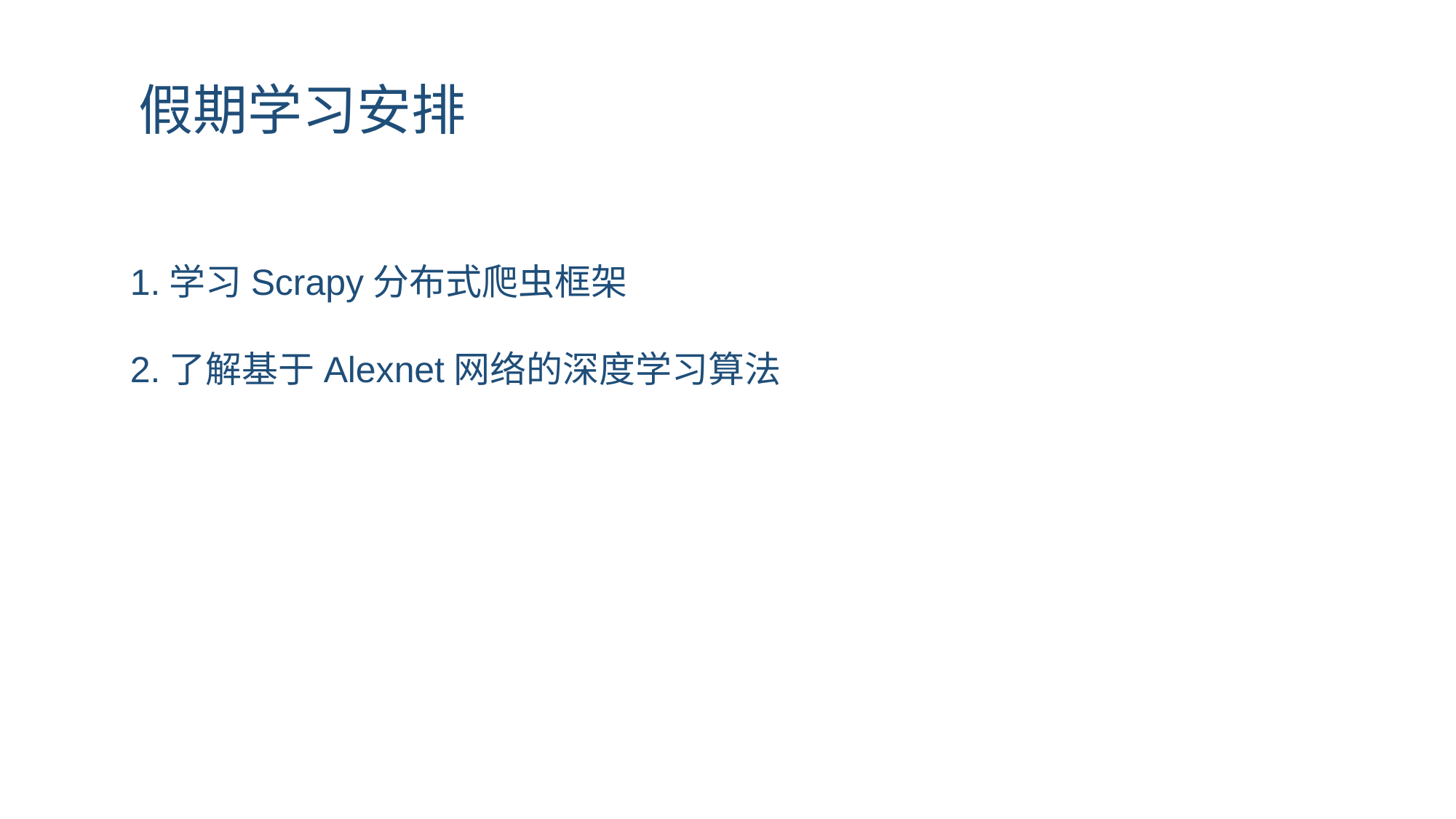

假期学习安排
1.学习Scrapy分布式爬虫框架

2.了解基于Alexnet网络的深度学习算法

汇报人： 秦冲